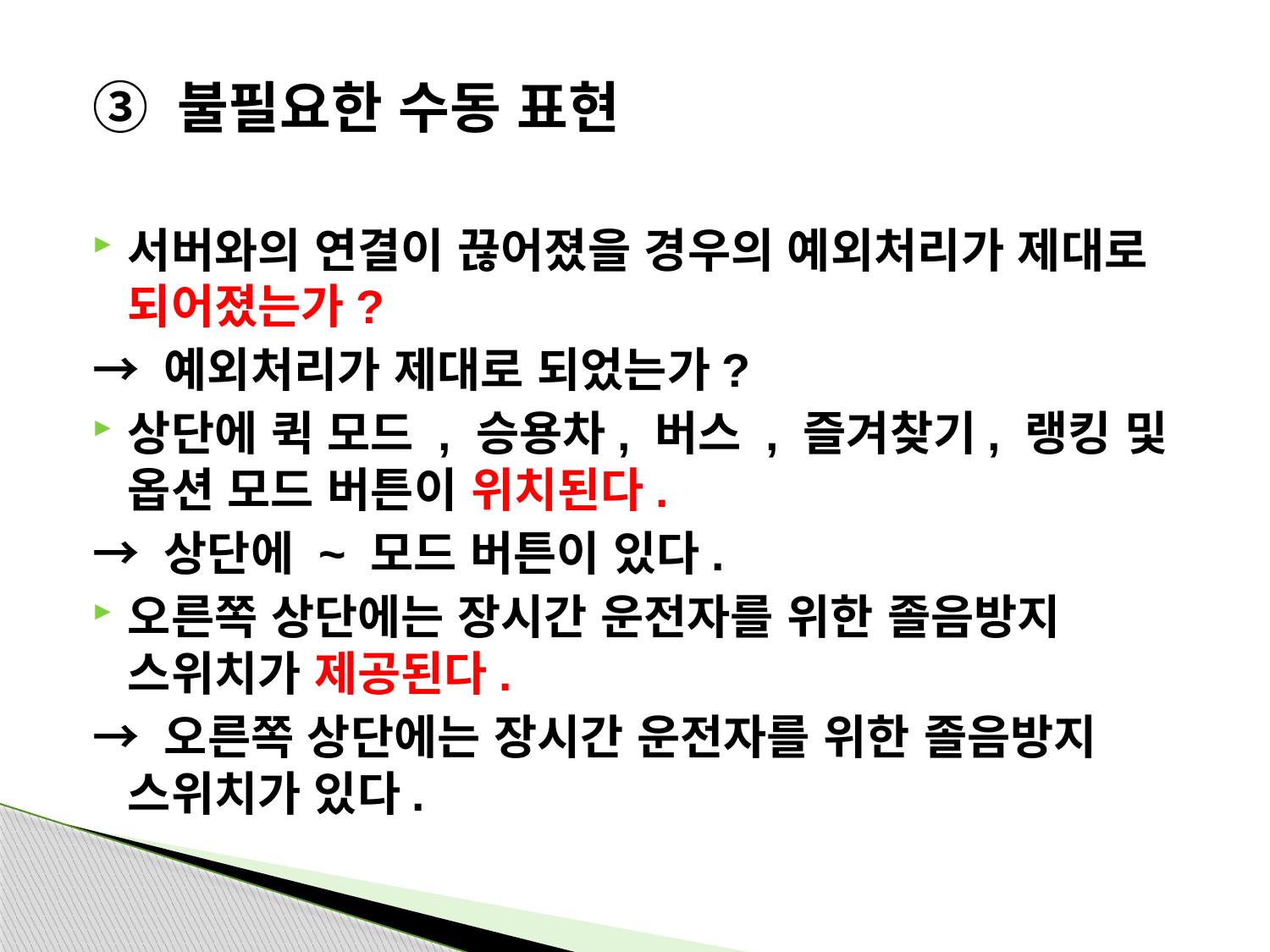

#
③ 불필요한 수동 표현

서버와의 연결이 끊어졌을 경우의 예외처리가 제대로 되어졌는가?
→ 예외처리가 제대로 되었는가?
상단에 퀵 모드 , 승용차, 버스 , 즐겨찾기, 랭킹 및 옵션 모드 버튼이 위치된다.
→ 상단에 ~ 모드 버튼이 있다.
오른쪽 상단에는 장시간 운전자를 위한 졸음방지 스위치가 제공된다.
→ 오른쪽 상단에는 장시간 운전자를 위한 졸음방지 스위치가 있다.